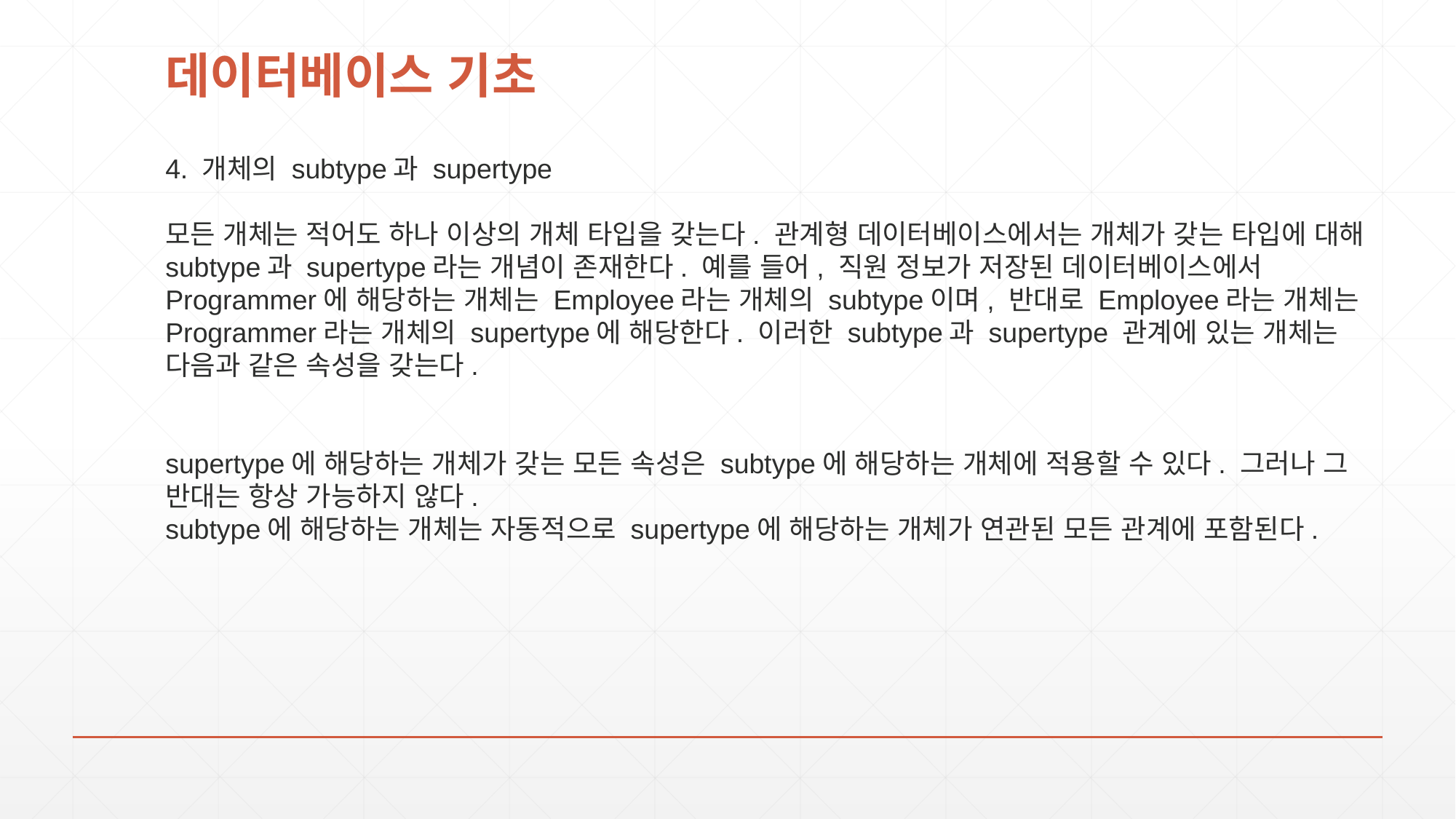

# 데이터베이스 기초
4. 개체의 subtype과 supertype

모든 개체는 적어도 하나 이상의 개체 타입을 갖는다. 관계형 데이터베이스에서는 개체가 갖는 타입에 대해 subtype과 supertype라는 개념이 존재한다. 예를 들어, 직원 정보가 저장된 데이터베이스에서 Programmer에 해당하는 개체는 Employee라는 개체의 subtype이며, 반대로 Employee라는 개체는 Programmer라는 개체의 supertype에 해당한다. 이러한 subtype과 supertype 관계에 있는 개체는 다음과 같은 속성을 갖는다.

supertype에 해당하는 개체가 갖는 모든 속성은 subtype에 해당하는 개체에 적용할 수 있다. 그러나 그 반대는 항상 가능하지 않다.
subtype에 해당하는 개체는 자동적으로 supertype에 해당하는 개체가 연관된 모든 관계에 포함된다.